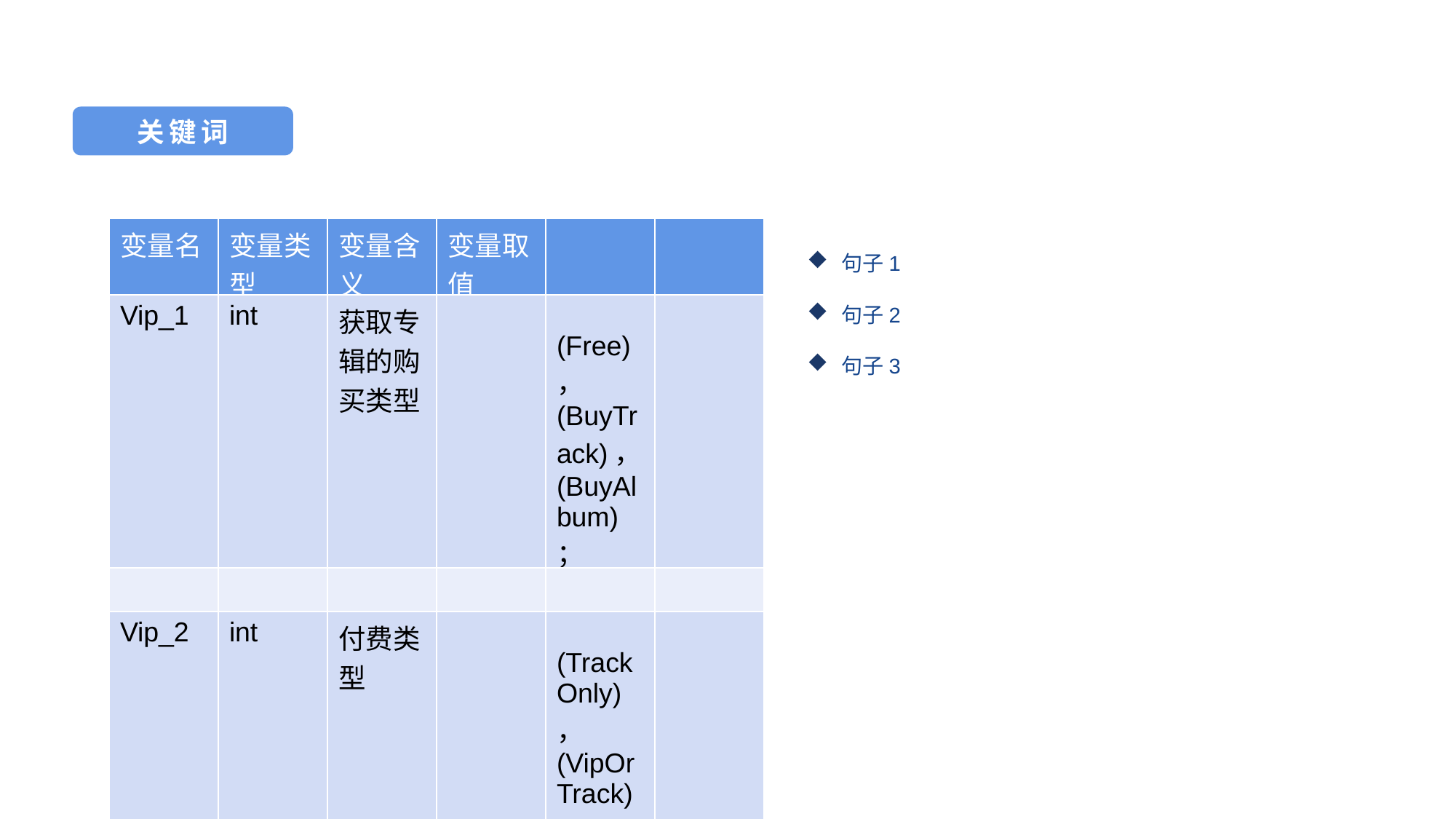

关键词
| 变量名 | 变量类型 | 变量含义 | 变量取值 |  |  |
| --- | --- | --- | --- | --- | --- |
| Vip\_1 | int | 获取专辑的购买类型 |  | (Free)， (BuyTrack)， (BuyAlbum)； |  |
|  |  |  |  |  |  |
| Vip\_2 | int | 付费类型 |  | (TrackOnly)， (VipOrTrack)， (VipOnly)， (VipOrAlbum)， (AlbumOnly)； |  |
|  |  |  |  |  |  |
|  |  |  |  |  |  |
| avgD | float | 声音的平均时长（单位为Min）； |  |  |  |
| avgPT | float | (Playtimes/TrackCount)； |  |  |  |
| cId | int | 专辑所属的分类Id； |  |  |  |
| cC | int | 专辑的评论总数目； |  |  |  |
| T | float | 从创建到完结所经历的时间，单位为天； |  |  |  |
| tC | int | 专辑里的声音数； |  |  |  |
| uA | int | 主播发布的专辑数目； |  |  |  |
| uAG | int | 主播的等级 | 其中-1表示该用户没有实名认证，严格来说不算是主播，1-16代表主播的等级； |  |  |
| uG | int | 主播性别 | -1表示未提供，0表示保密，1表示男性，2表示女性； |  |  |
|  |  |  |  |  |  |
|  |  |  |  |  |  |
|  |  |  |  |  |  |
| uT | int | 主播创作的声音数； |  |  |  |
| uF | int | 主播的粉丝数； |  |  |  |
| uP | int | 主播是否是喜马拉雅认证的专业主播，取值为0/1； |  |  |  |
| UpF | float | 该专辑更新一集需要的时间，单位为天/集； |  |  |  |
| Age | float | 该专辑从创建到我们收集的时间，单位为天； |  |  |  |
句子1
句子2
句子3
图标题